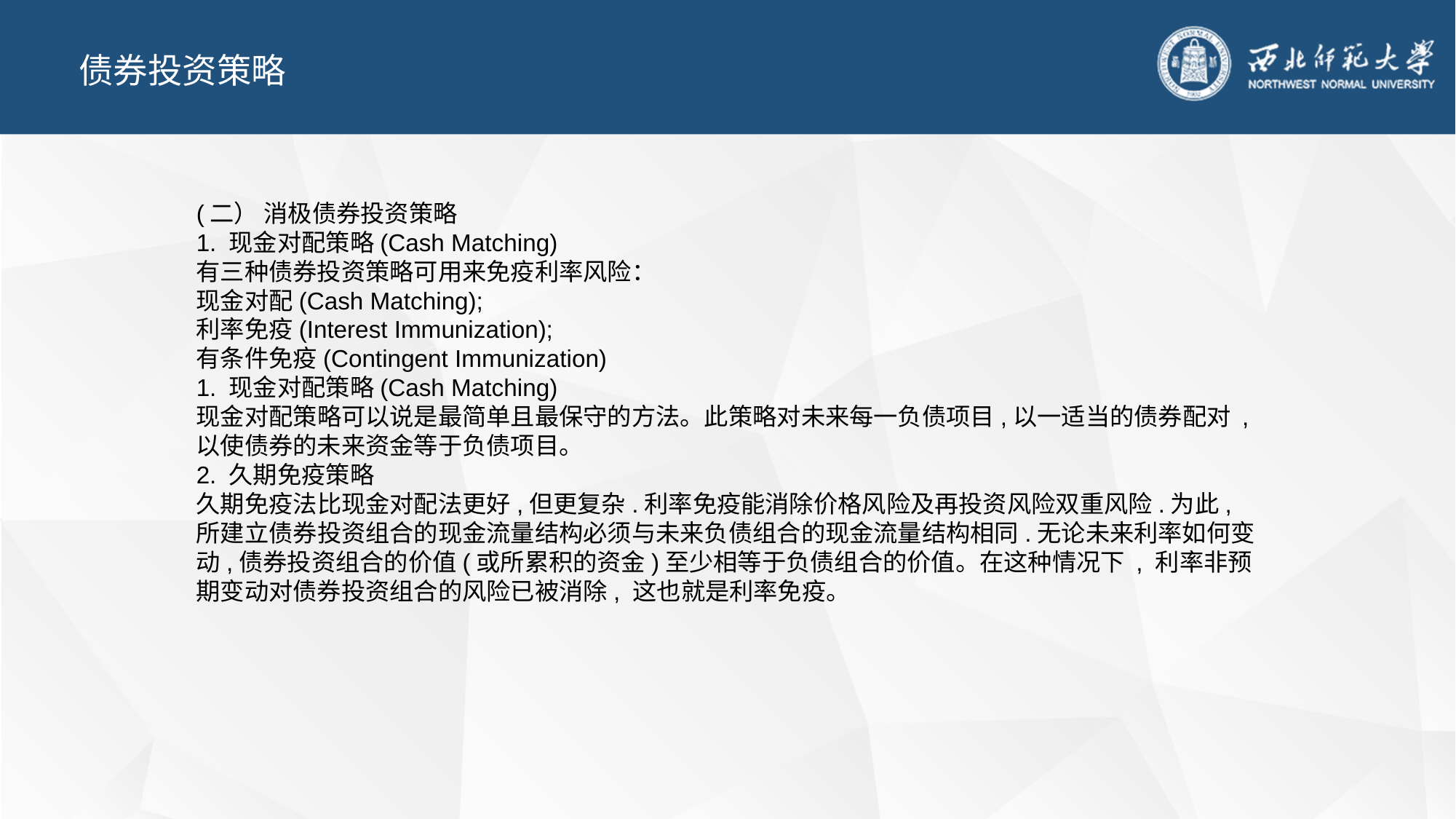

债券投资策略
(二） 消极债券投资策略
1. 现金对配策略(Cash Matching)
有三种债券投资策略可用来免疫利率风险：
现金对配(Cash Matching);
利率免疫(Interest Immunization);
有条件免疫(Contingent Immunization)
1. 现金对配策略(Cash Matching)
现金对配策略可以说是最简单且最保守的方法。此策略对未来每一负债项目,以一适当的债券配对 ,以使债券的未来资金等于负债项目。
2. 久期免疫策略
久期免疫法比现金对配法更好,但更复杂.利率免疫能消除价格风险及再投资风险双重风险.为此,所建立债券投资组合的现金流量结构必须与未来负债组合的现金流量结构相同.无论未来利率如何变动,债券投资组合的价值(或所累积的资金)至少相等于负债组合的价值。在这种情况下 , 利率非预期变动对债券投资组合的风险已被消除, 这也就是利率免疫。